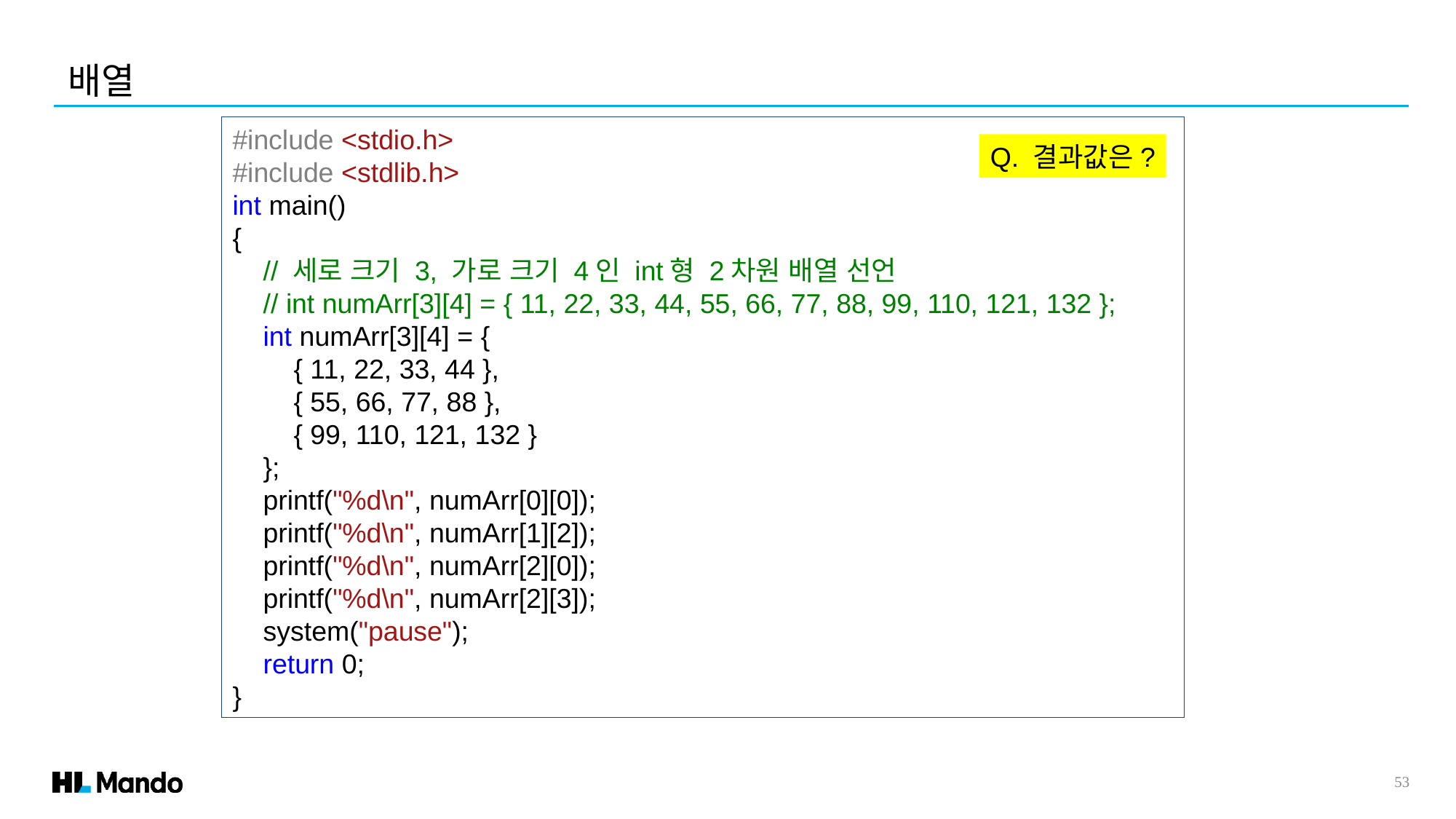

배열
#include <stdio.h>
#include <stdlib.h>
int main()
{
    // 세로 크기 3, 가로 크기 4인 int형 2차원 배열 선언
    // int numArr[3][4] = { 11, 22, 33, 44, 55, 66, 77, 88, 99, 110, 121, 132 };
    int numArr[3][4] = {
        { 11, 22, 33, 44 },
        { 55, 66, 77, 88 },
        { 99, 110, 121, 132 }
    };
    printf("%d\n", numArr[0][0]);
    printf("%d\n", numArr[1][2]);
    printf("%d\n", numArr[2][0]);
    printf("%d\n", numArr[2][3]);
    system("pause");
    return 0;
}
Q. 결과값은?
53